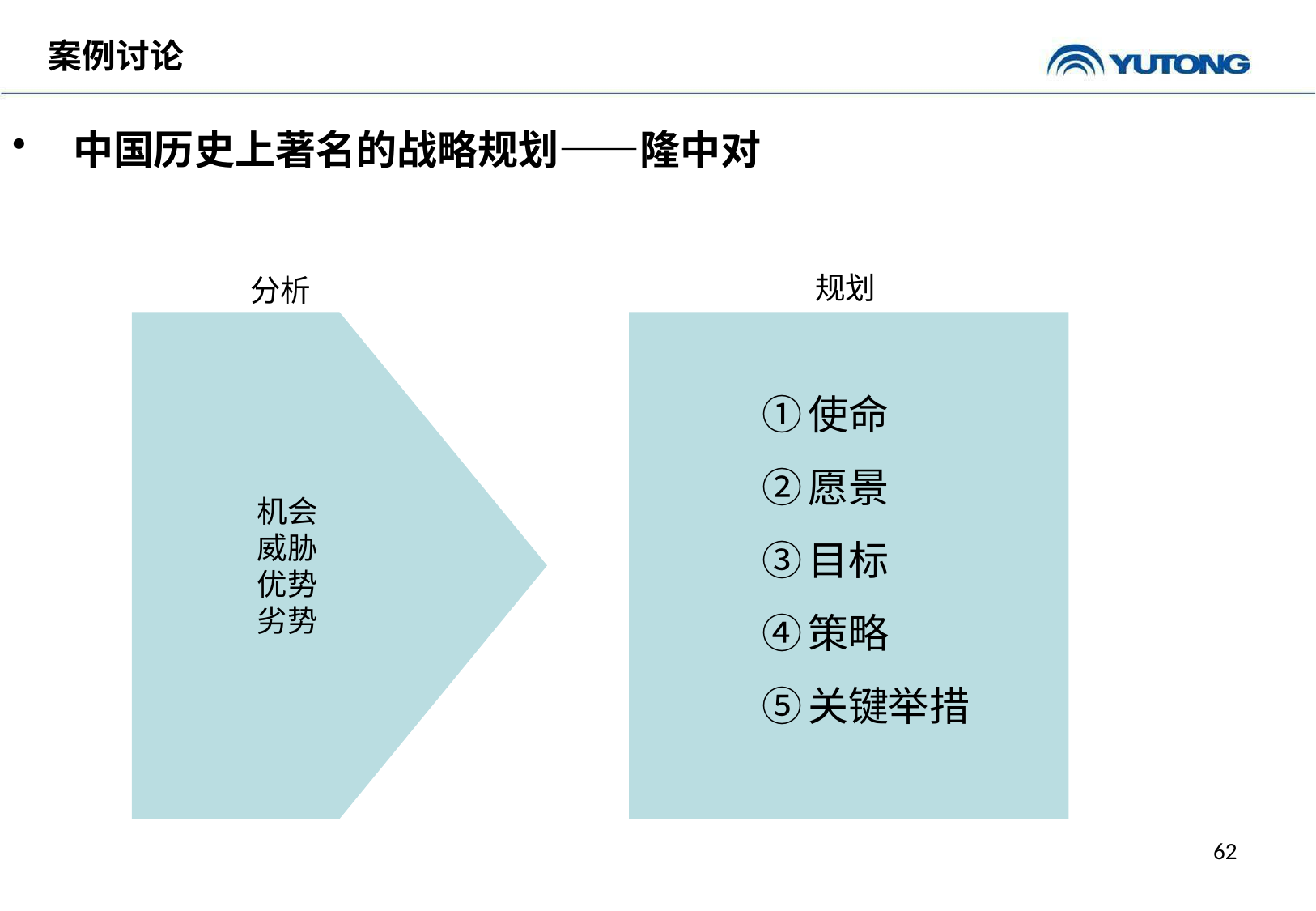

# 案例讨论
中国历史上著名的战略规划——隆中对
规划
分析
机会
威胁
优势
劣势
使命
愿景
目标
策略
关键举措

62